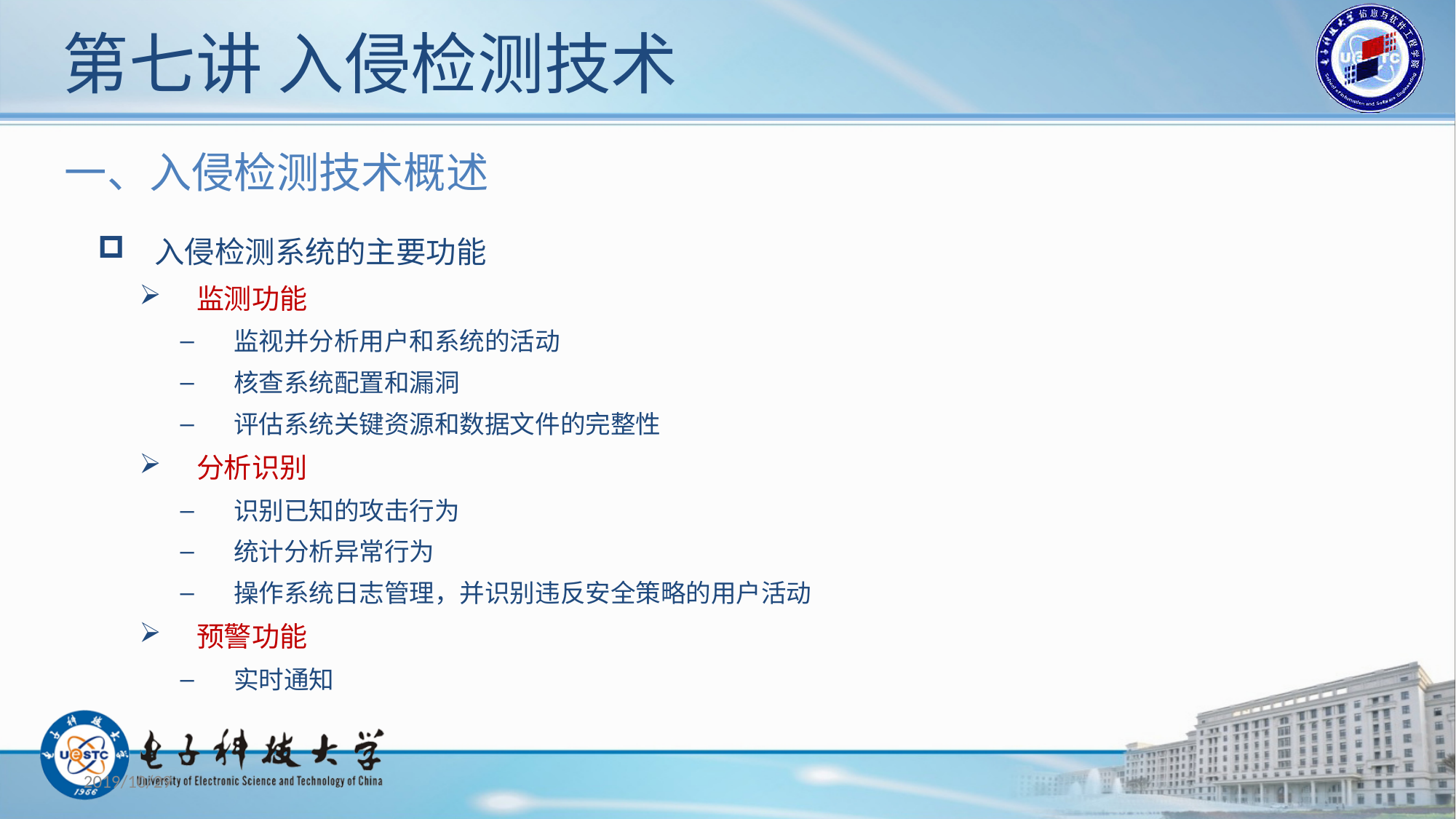

# 第七讲 入侵检测技术
一、入侵检测技术概述
 入侵检测系统的主要功能
 监测功能
监视并分析用户和系统的活动
核查系统配置和漏洞
评估系统关键资源和数据文件的完整性
 分析识别
识别已知的攻击行为
统计分析异常行为
操作系统日志管理，并识别违反安全策略的用户活动
 预警功能
实时通知
2019/10/29